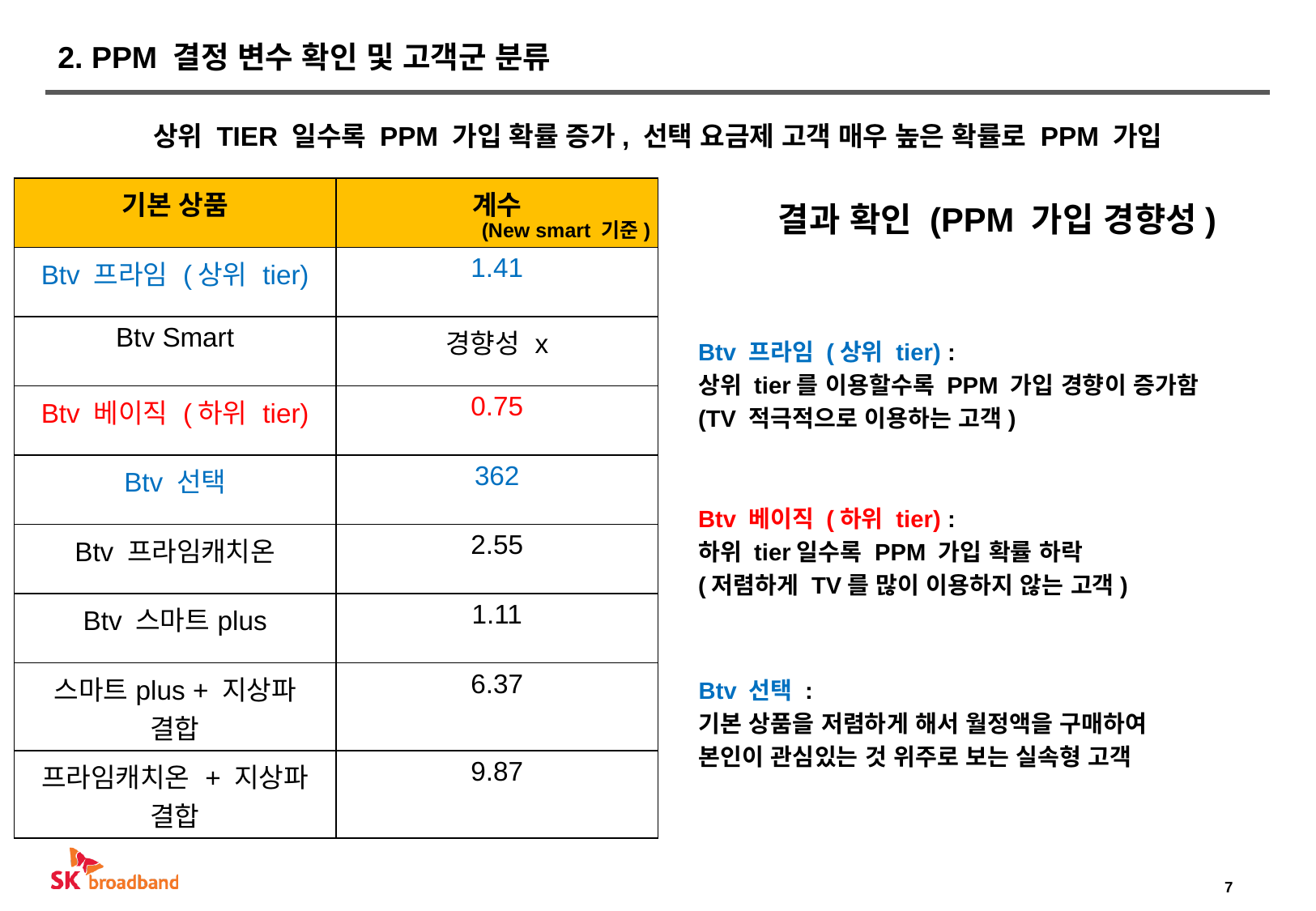

# 2. PPM 결정 변수 확인 및 고객군 분류
상위 TIER 일수록 PPM 가입 확률 증가, 선택 요금제 고객 매우 높은 확률로 PPM 가입
| 기본 상품 | 계수 |
| --- | --- |
| Btv 프라임 (상위 tier) | 1.41 |
| Btv Smart | 경향성 x |
| Btv 베이직 (하위 tier) | 0.75 |
| Btv 선택 | 362 |
| Btv 프라임캐치온 | 2.55 |
| Btv 스마트plus | 1.11 |
| 스마트plus + 지상파 결합 | 6.37 |
| 프라임캐치온 + 지상파 결합 | 9.87 |
결과 확인 (PPM 가입 경향성)
(New smart 기준)
Btv 프라임 (상위 tier) :
상위 tier를 이용할수록 PPM 가입 경향이 증가함
(TV 적극적으로 이용하는 고객)
Btv 베이직 (하위 tier) :
하위 tier일수록 PPM 가입 확률 하락
(저렴하게 TV를 많이 이용하지 않는 고객)
Btv 선택 :
기본 상품을 저렴하게 해서 월정액을 구매하여
본인이 관심있는 것 위주로 보는 실속형 고객